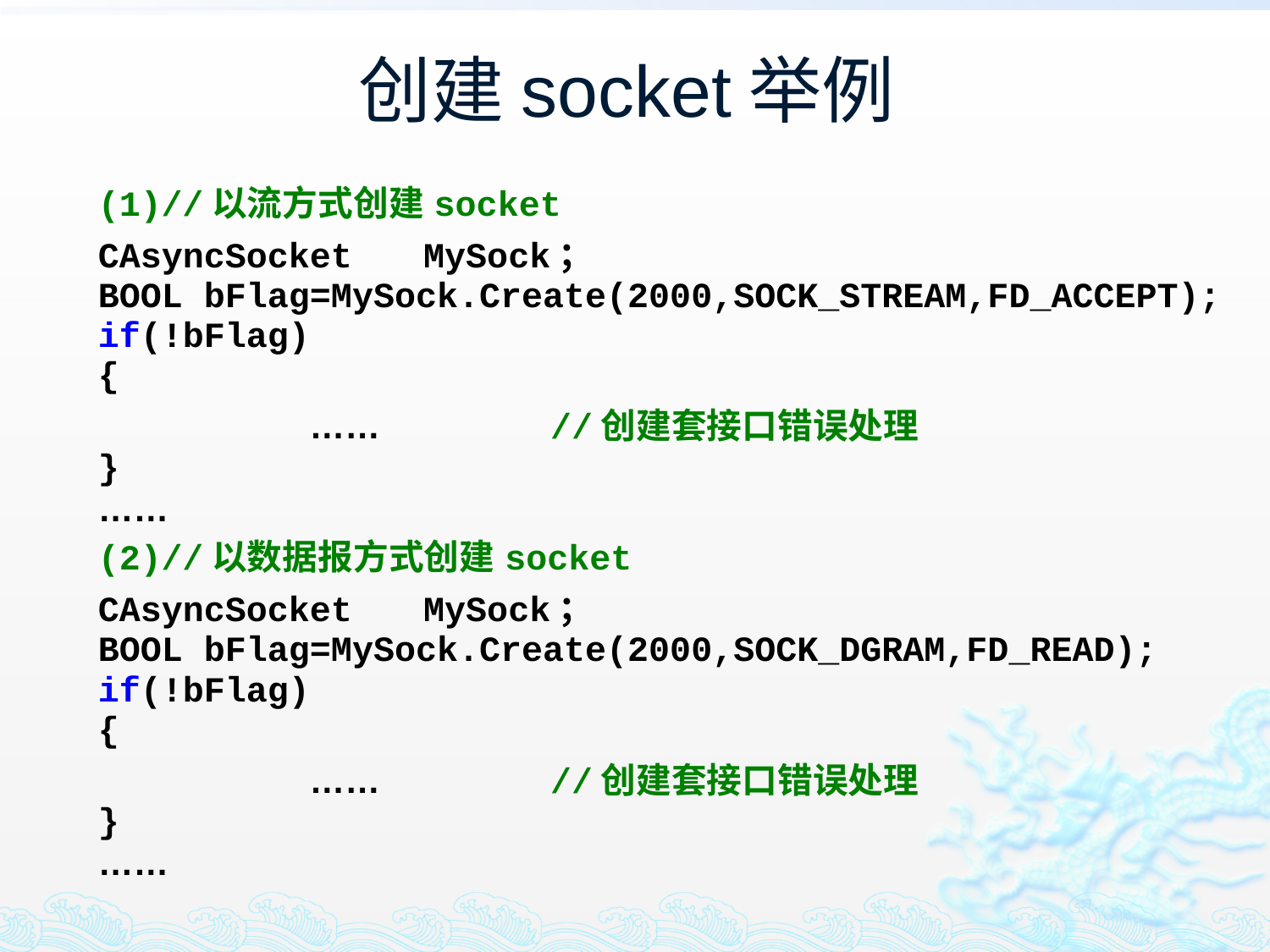

# 创建socket举例
| //以流方式创建socket CAsyncSocket MySock； BOOL bFlag=MySock.Create(2000,SOCK\_STREAM,FD\_ACCEPT); if(!bFlag) { …… //创建套接口错误处理 } …… //以数据报方式创建socket CAsyncSocket MySock； BOOL bFlag=MySock.Create(2000,SOCK\_DGRAM,FD\_READ); if(!bFlag) { …… //创建套接口错误处理 } …… |
| --- |